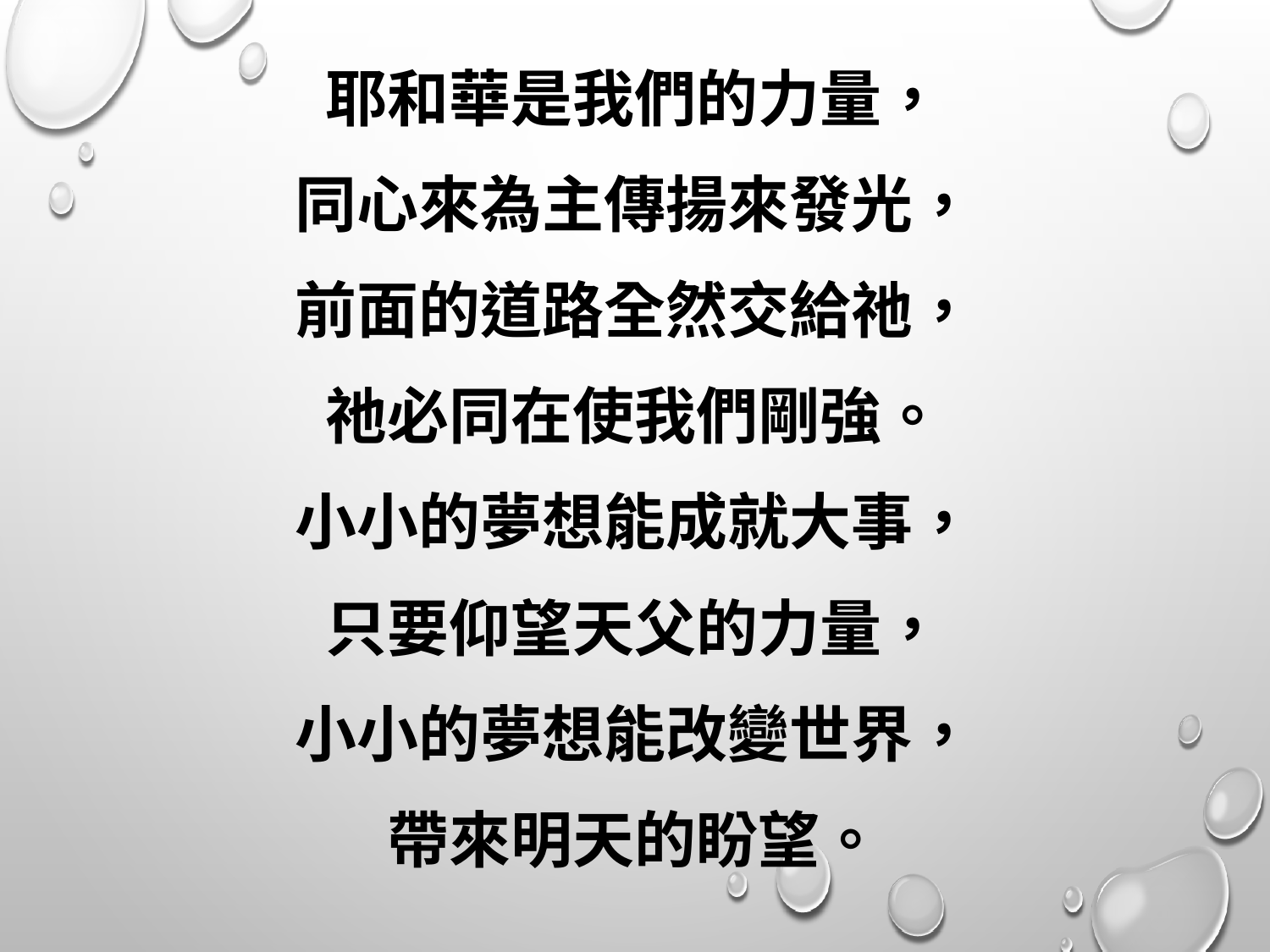

耶和華是我們的力量，
同心來為主傳揚來發光，
前面的道路全然交給祂，
祂必同在使我們剛強。
小小的夢想能成就大事，
只要仰望天父的力量，
小小的夢想能改變世界，
帶來明天的盼望。